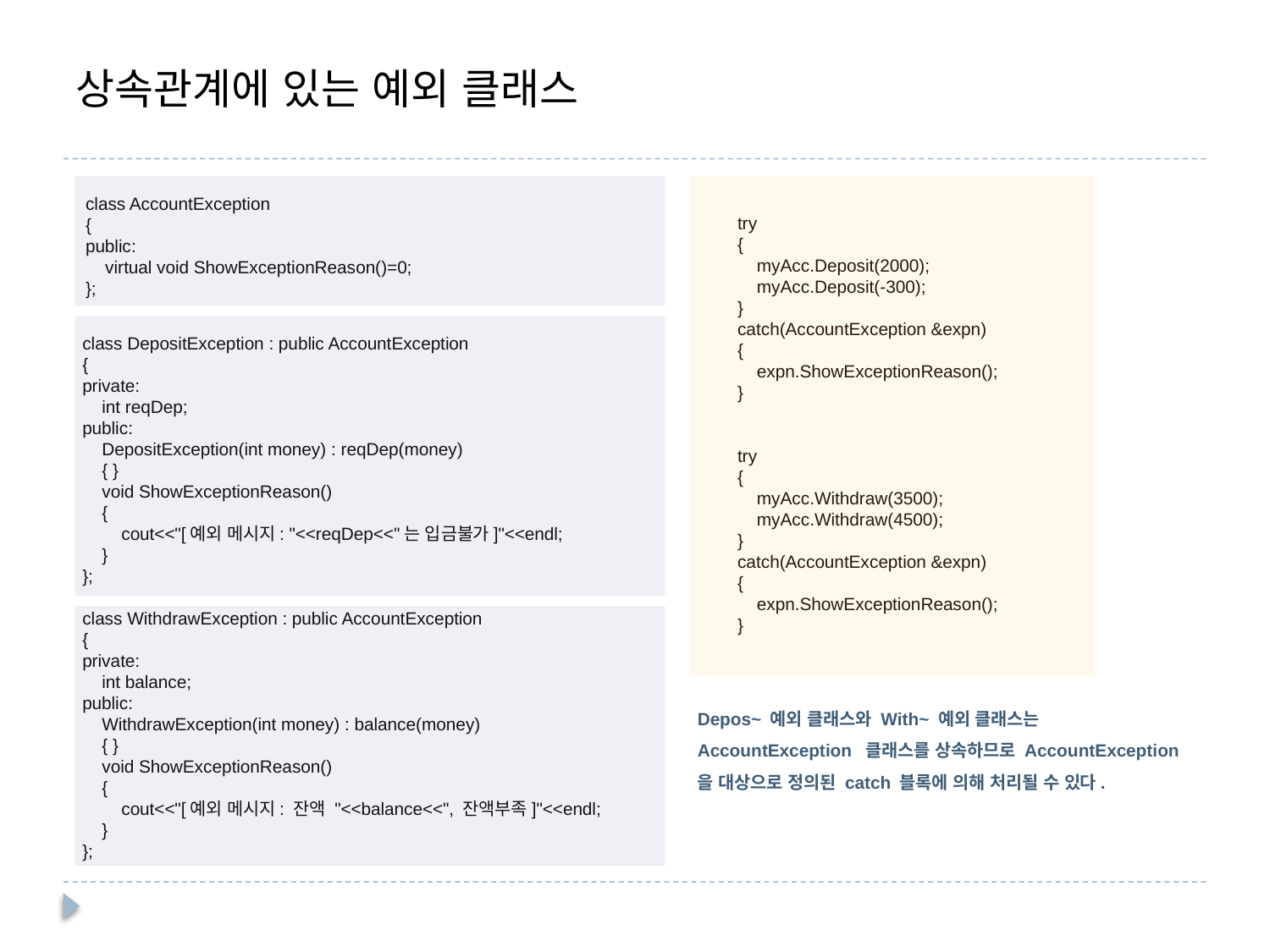

윤성우의 열혈
C++ 프로그래밍
# 상속관계에 있는 예외 클래스

class AccountException
{
public:
    virtual void ShowExceptionReason()=0;
};
try
{
    myAcc.Deposit(2000);
    myAcc.Deposit(-300);
}
catch(AccountException &expn)
{
    expn.ShowExceptionReason();
}

try
{
    myAcc.Withdraw(3500);
    myAcc.Withdraw(4500);
}
catch(AccountException &expn)
{
    expn.ShowExceptionReason();
}

class DepositException : public AccountException
{
private:
    int reqDep;
public:
    DepositException(int money) : reqDep(money)
    { }
    void ShowExceptionReason()
    {
        cout<<"[예외 메시지: "<<reqDep<<"는 입금불가]"<<endl;
    }
};

class WithdrawException : public AccountException
{
private:
    int balance;
public:
    WithdrawException(int money) : balance(money)
    { }
    void ShowExceptionReason()
    {
        cout<<"[예외 메시지: 잔액 "<<balance<<", 잔액부족]"<<endl;
    }
};

Depos~ 예외 클래스와 With~ 예외 클래스는 AccountException  클래스를 상속하므로 AccountException을 대상으로 정의된 catch 블록에 의해 처리될 수 있다.